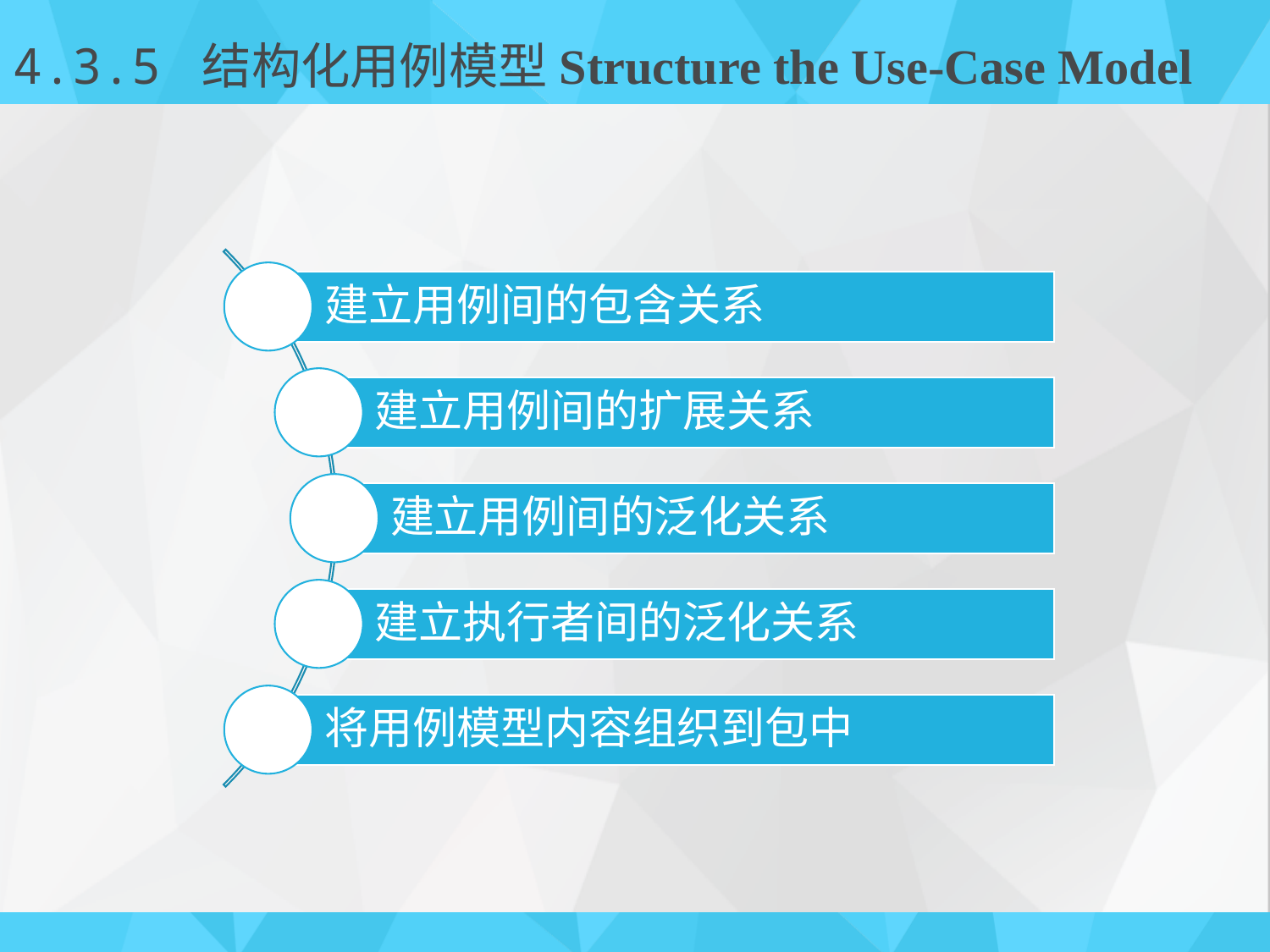

# 4.3.5 结构化用例模型Structure the Use-Case Model
建立用例间的包含关系
建立用例间的扩展关系
建立用例间的泛化关系
建立执行者间的泛化关系
将用例模型内容组织到包中